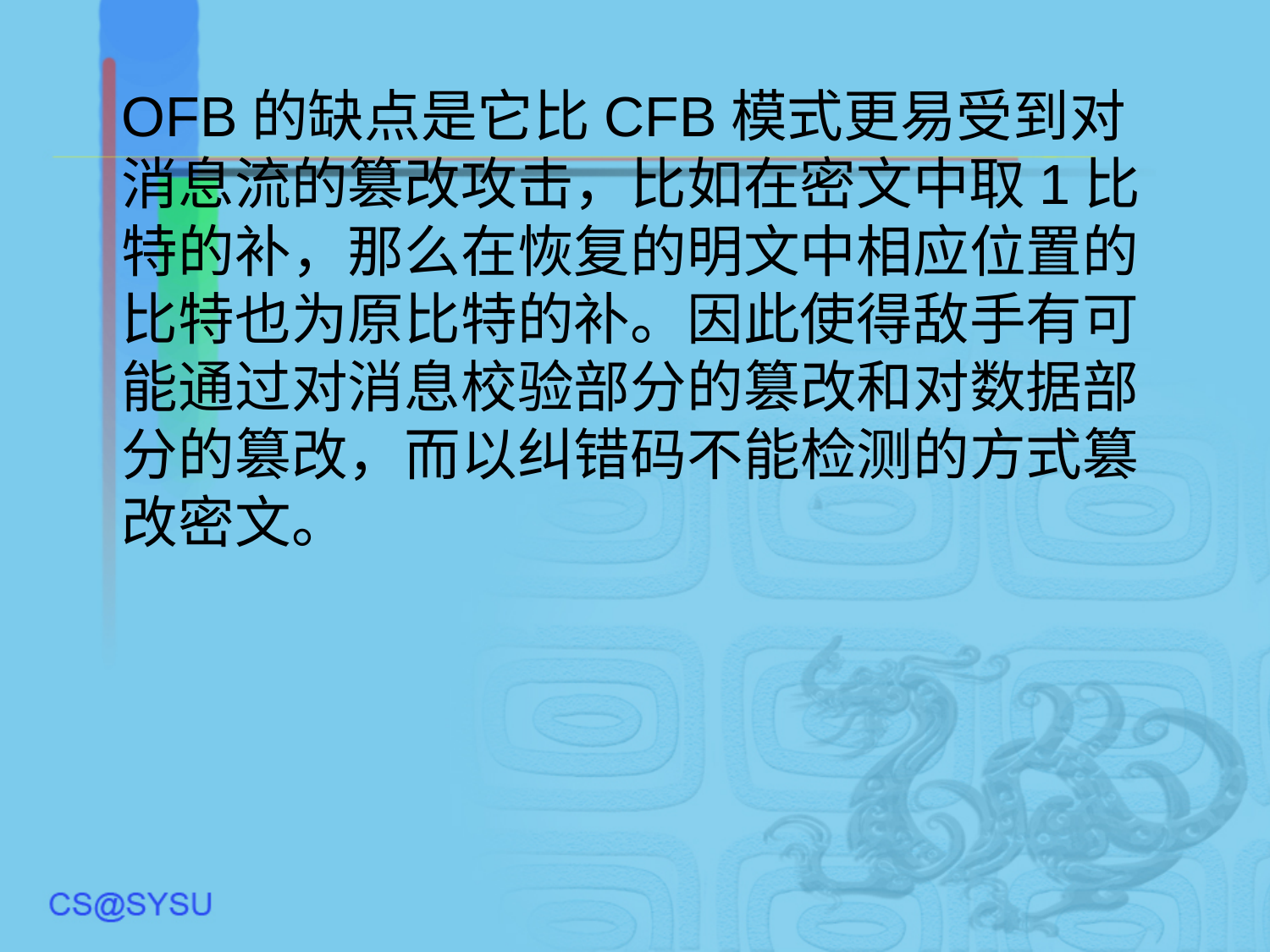

OFB的缺点是它比CFB模式更易受到对消息流的篡改攻击，比如在密文中取1比特的补，那么在恢复的明文中相应位置的比特也为原比特的补。因此使得敌手有可能通过对消息校验部分的篡改和对数据部分的篡改，而以纠错码不能检测的方式篡改密文。